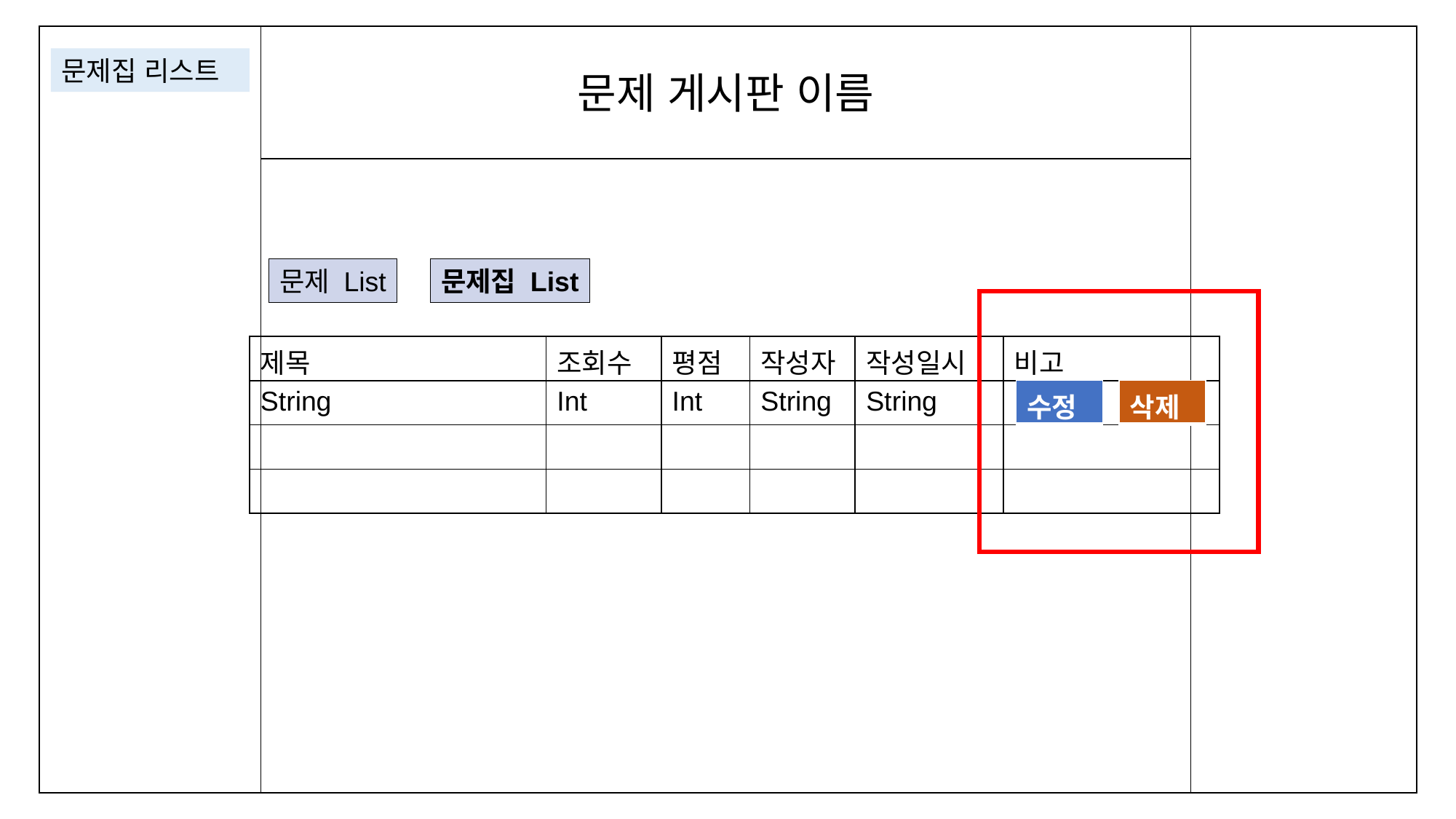

문제집 리스트
문제 게시판 이름
문제 List
문제집 List

| 제목 | 조회수 | 평점 | 작성자 | 작성일시 | 비고 |
| --- | --- | --- | --- | --- | --- |
| String | Int | Int | String | String |  |
|  |  |  |  |  |  |
|  |  |  |  |  |  |
| 수정 |
| --- |
| 삭제 |
| --- |